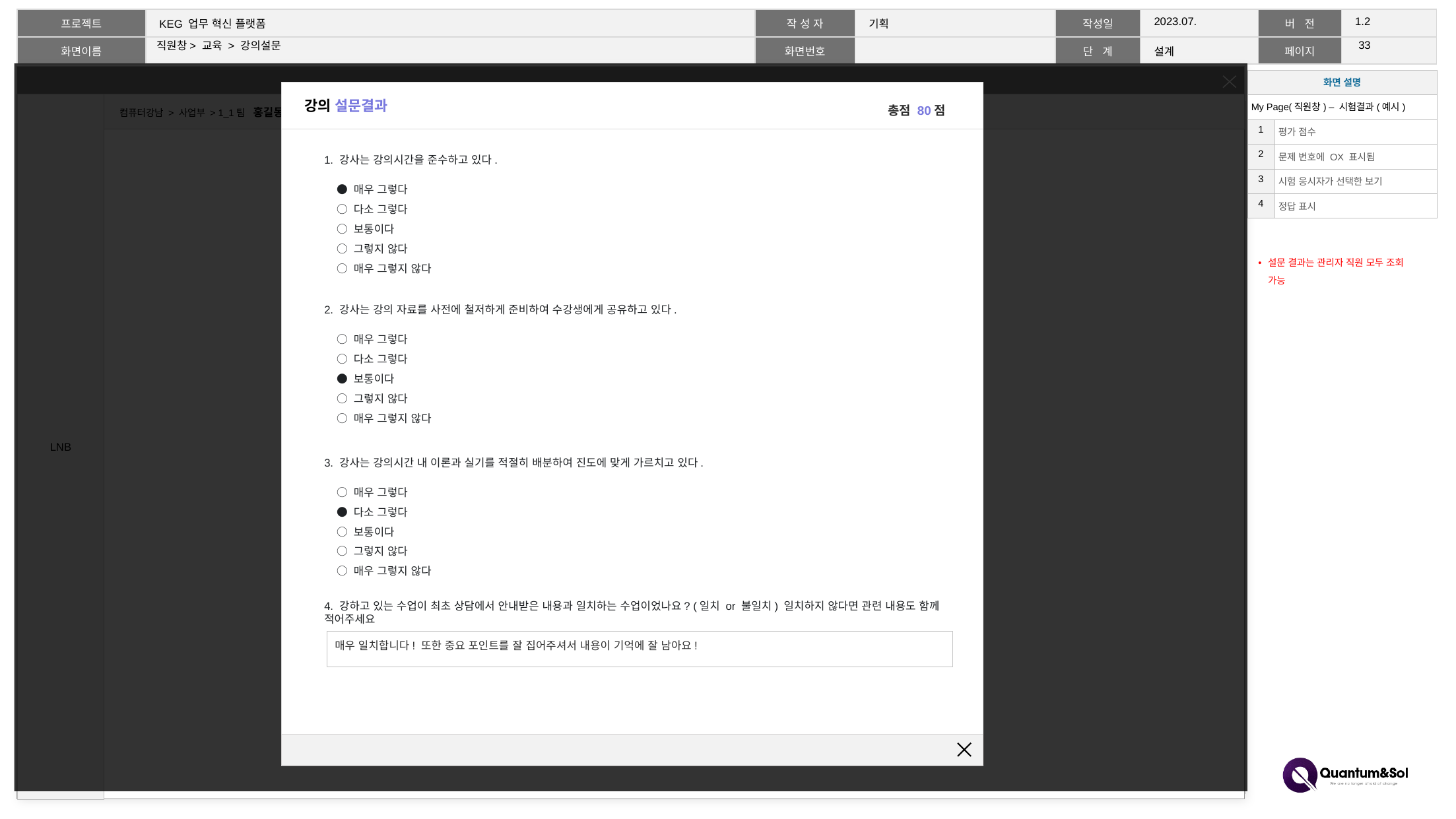

33

# 직원창> 교육 > 강의설문

| 화면 설명 |  |
| --- | --- |
| My Page(직원창) – 시험결과(예시) |  |
| 1 | 평가 점수 |
| 2 | 문제 번호에 OX 표시됨 |
| 3 | 시험 응시자가 선택한 보기 |
| 4 | 정답 표시 |

강의 설문결과
총점 80점
1. 강사는 강의시간을 준수하고 있다.
● 매우 그렇다
○ 다소 그렇다
○ 보통이다
○ 그렇지 않다
○ 매우 그렇지 않다
설문 결과는 관리자 직원 모두 조회 가능
2. 강사는 강의 자료를 사전에 철저하게 준비하여 수강생에게 공유하고 있다.
○ 매우 그렇다
○ 다소 그렇다
● 보통이다
○ 그렇지 않다
○ 매우 그렇지 않다
3. 강사는 강의시간 내 이론과 실기를 적절히 배분하여 진도에 맞게 가르치고 있다.
○ 매우 그렇다
● 다소 그렇다
○ 보통이다
○ 그렇지 않다
○ 매우 그렇지 않다
4. 강하고 있는 수업이 최초 상담에서 안내받은 내용과 일치하는 수업이었나요? (일치 or 불일치) 일치하지 않다면 관련 내용도 함께 적어주세요
매우 일치합니다! 또한 중요 포인트를 잘 집어주셔서 내용이 기억에 잘 남아요!